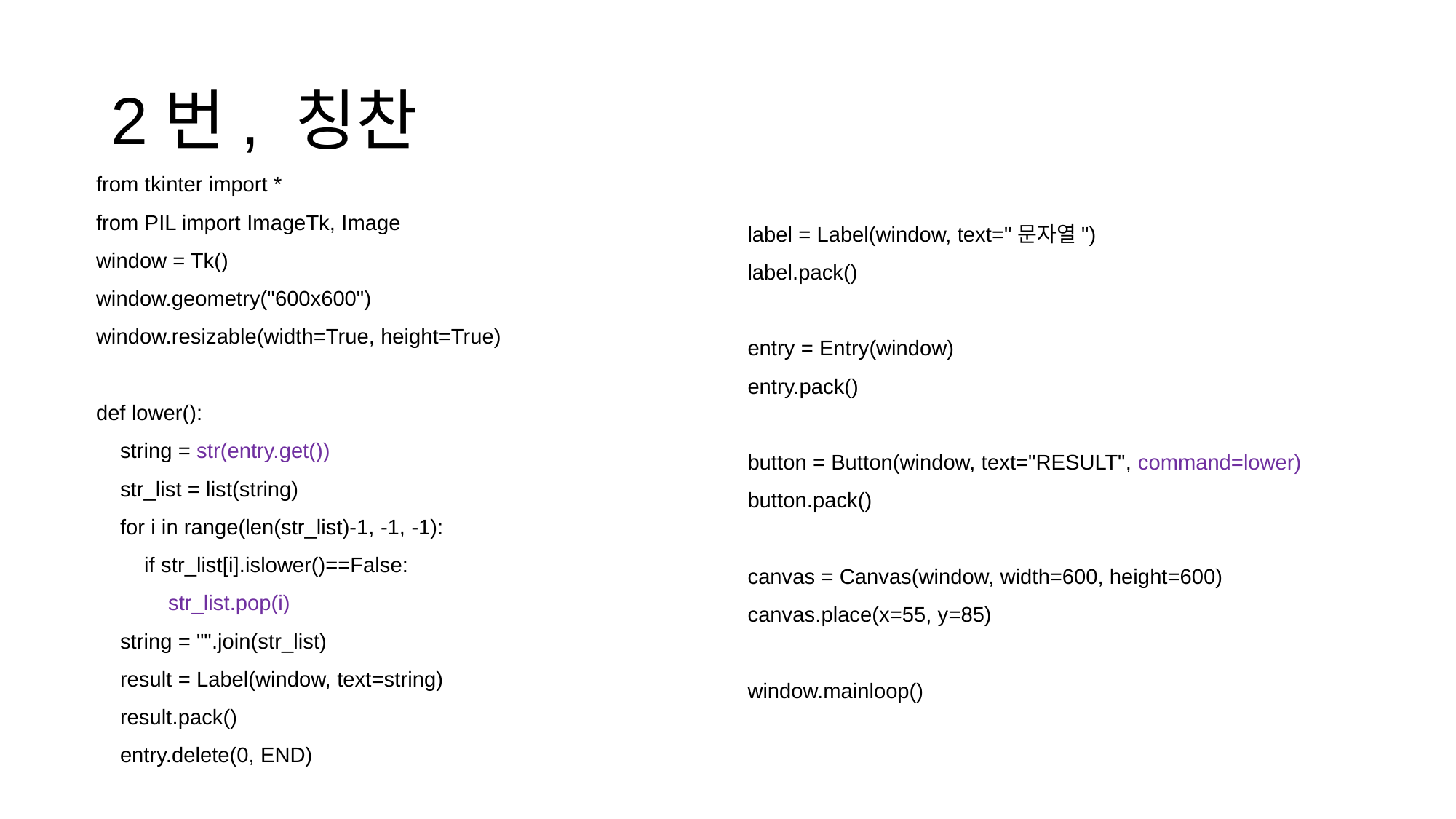

# 2번, 칭찬
from tkinter import *
from PIL import ImageTk, Image
window = Tk()
window.geometry("600x600")
window.resizable(width=True, height=True)

def lower():
    string = str(entry.get())
    str_list = list(string)
    for i in range(len(str_list)-1, -1, -1):
        if str_list[i].islower()==False:
            str_list.pop(i)
    string = "".join(str_list)
    result = Label(window, text=string)
    result.pack()
    entry.delete(0, END)
label = Label(window, text="문자열")
label.pack()

entry = Entry(window)
entry.pack()

button = Button(window, text="RESULT", command=lower)
button.pack()

canvas = Canvas(window, width=600, height=600)
canvas.place(x=55, y=85)

window.mainloop()